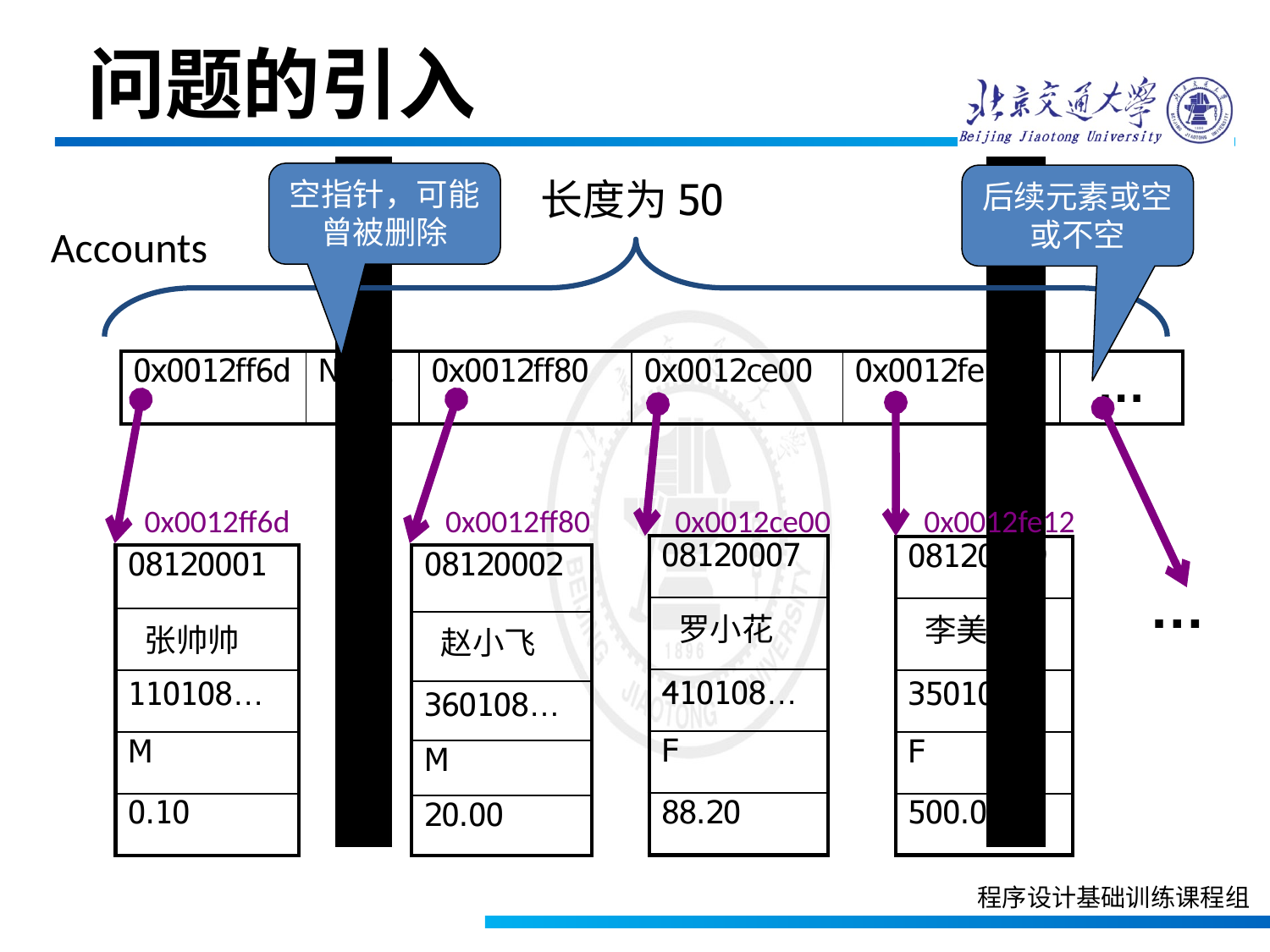

问题的引入
空指针，可能曾被删除
后续元素或空或不空
长度为50
Accounts
| 0x0012ff6d | NULL | 0x0012ff80 | 0x0012ce00 | 0x0012fe12 | … |
| --- | --- | --- | --- | --- | --- |

0x0012ff6d
0x0012ff80
0x0012ce00
0x0012fe12
| 08120007 |
| --- |
| 罗小花 |
| 410108… |
| F |
| 88.20 |
| 08120099 |
| --- |
| 李美美 |
| 350108… |
| F |
| 500.00 |
| 08120001 |
| --- |
| 张帅帅 |
| 110108… |
| M |
| 0.10 |
| 08120002 |
| --- |
| 赵小飞 |
| 360108… |
| M |
| 20.00 |
…
程序设计基础训练课程组